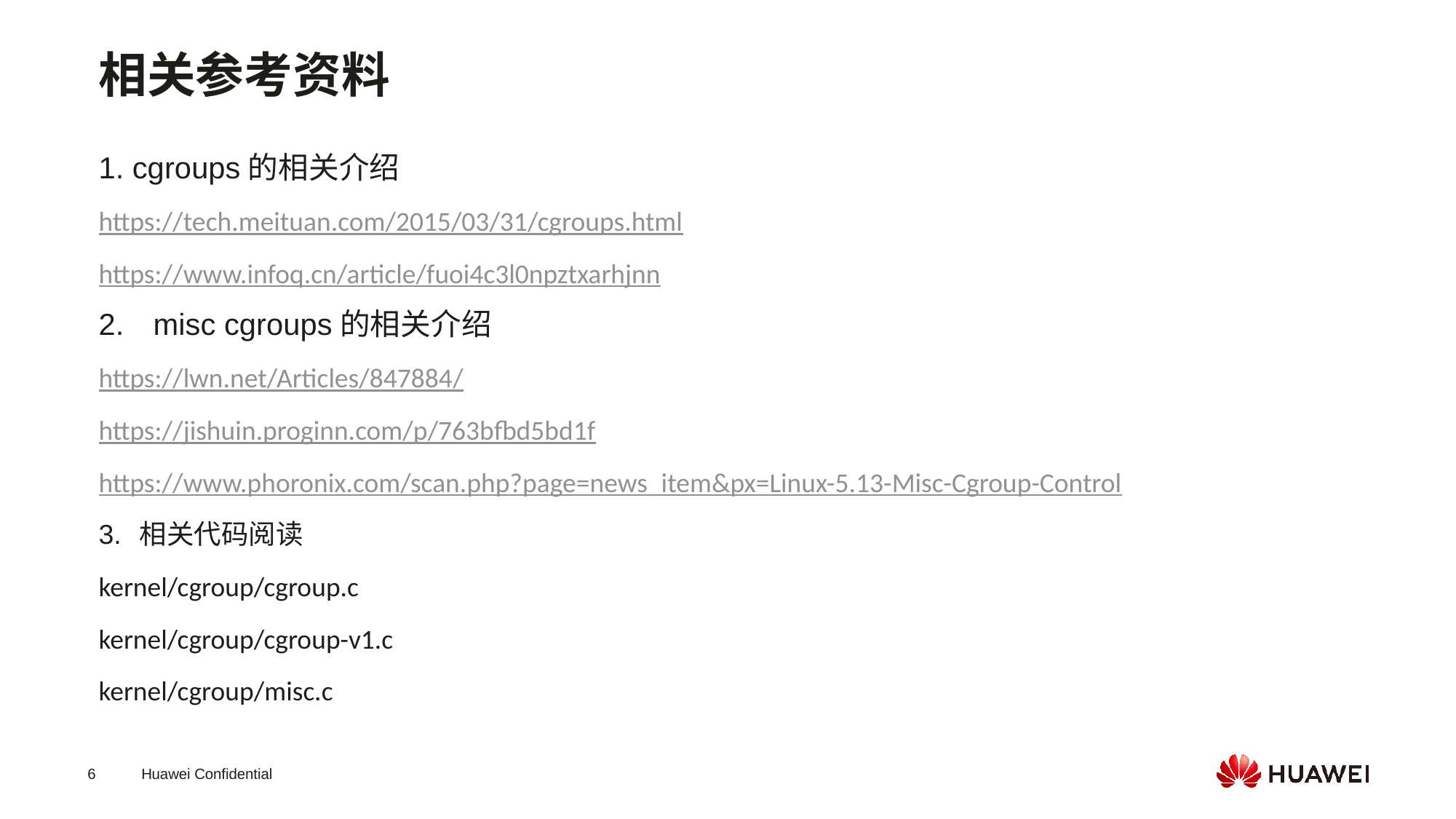

相关参考资料
1. cgroups的相关介绍
https://tech.meituan.com/2015/03/31/cgroups.html
https://www.infoq.cn/article/fuoi4c3l0npztxarhjnn
misc cgroups的相关介绍
https://lwn.net/Articles/847884/
https://jishuin.proginn.com/p/763bfbd5bd1f
https://www.phoronix.com/scan.php?page=news_item&px=Linux-5.13-Misc-Cgroup-Control
相关代码阅读
kernel/cgroup/cgroup.c
kernel/cgroup/cgroup-v1.c
kernel/cgroup/misc.c